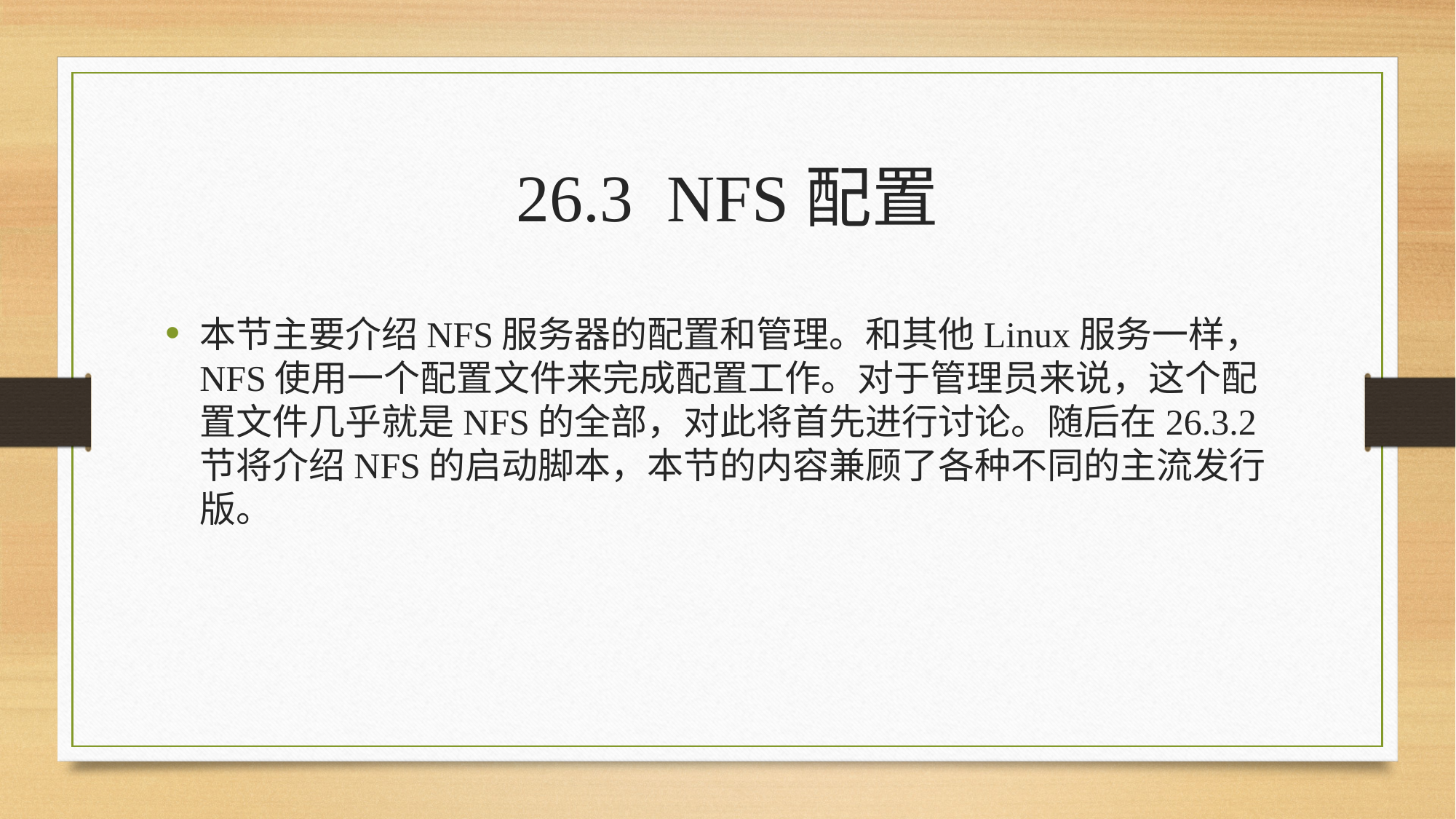

# 26.3  NFS配置
本节主要介绍NFS服务器的配置和管理。和其他Linux服务一样，NFS使用一个配置文件来完成配置工作。对于管理员来说，这个配置文件几乎就是NFS的全部，对此将首先进行讨论。随后在26.3.2节将介绍NFS的启动脚本，本节的内容兼顾了各种不同的主流发行版。